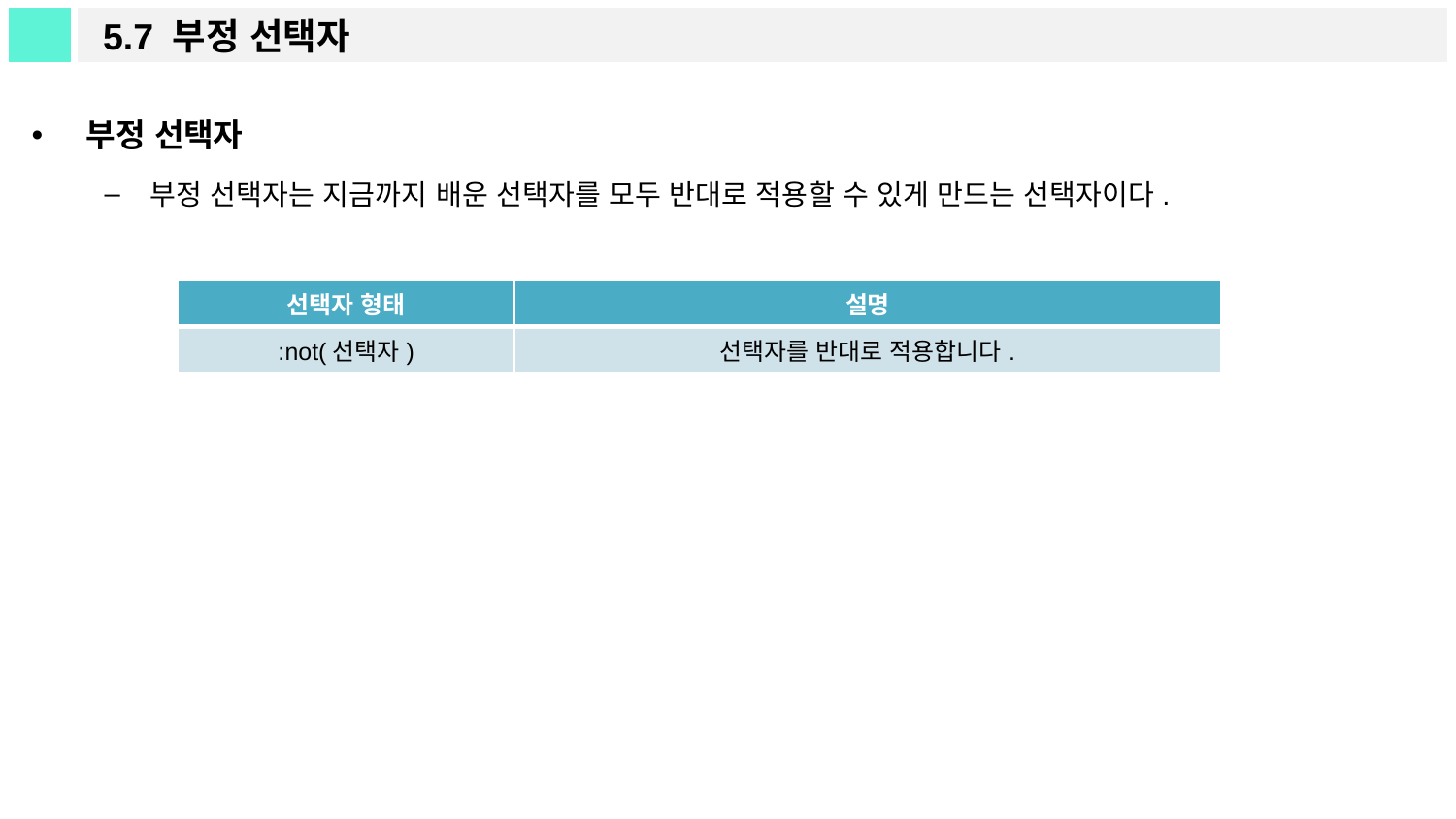

# 5.7 부정 선택자
부정 선택자
부정 선택자는 지금까지 배운 선택자를 모두 반대로 적용할 수 있게 만드는 선택자이다.

| 선택자 형태 | 설명 |
| --- | --- |
| :not(선택자) | 선택자를 반대로 적용합니다. |